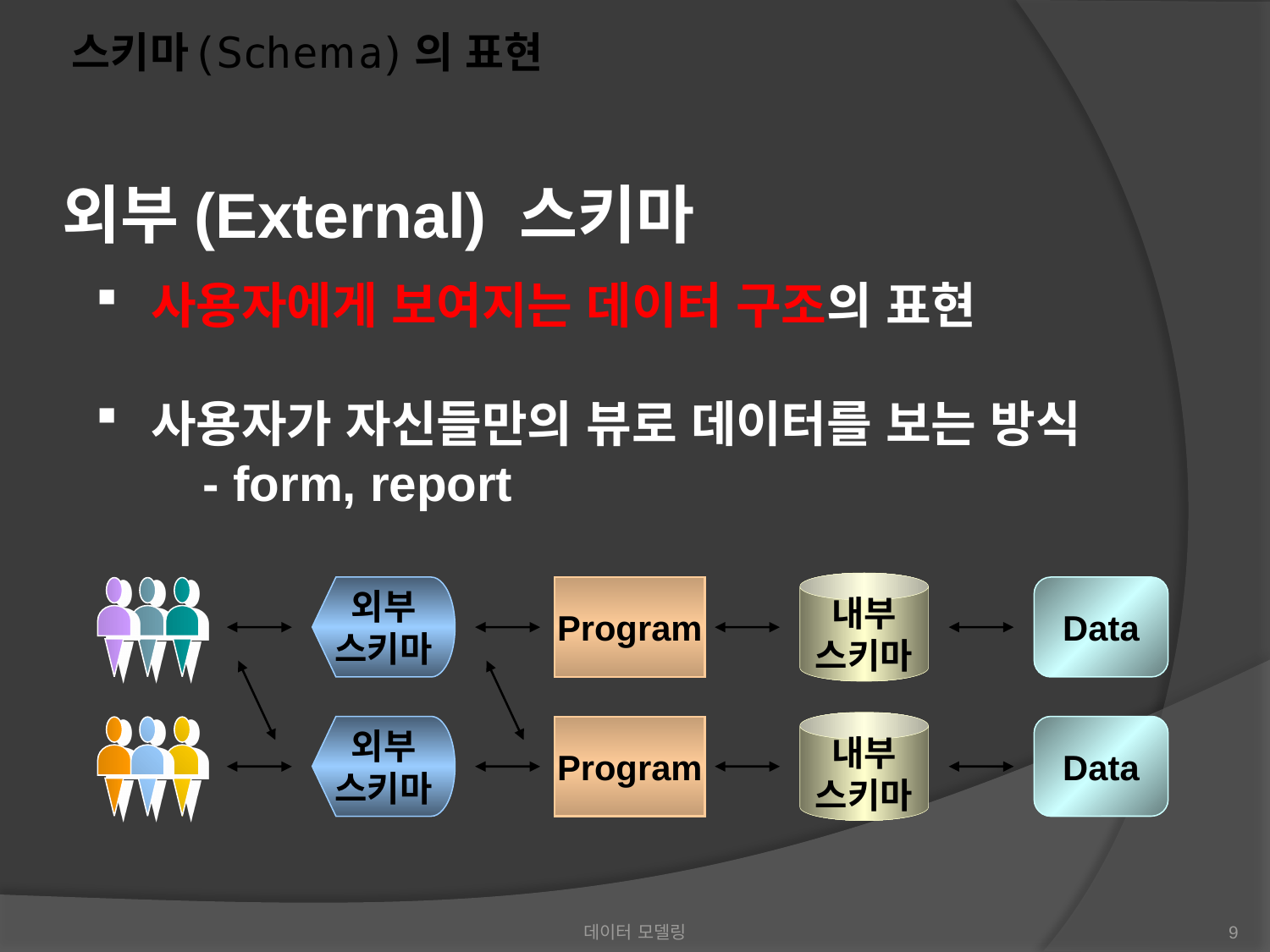

스키마(Schema)의 표현
외부(External) 스키마
 사용자에게 보여지는 데이터 구조의 표현

 사용자가 자신들만의 뷰로 데이터를 보는 방식
 - form, report
내부
스키마
외부
스키마
Program
Data

내부
스키마
외부
스키마
Program
Data

데이터 모델링
9